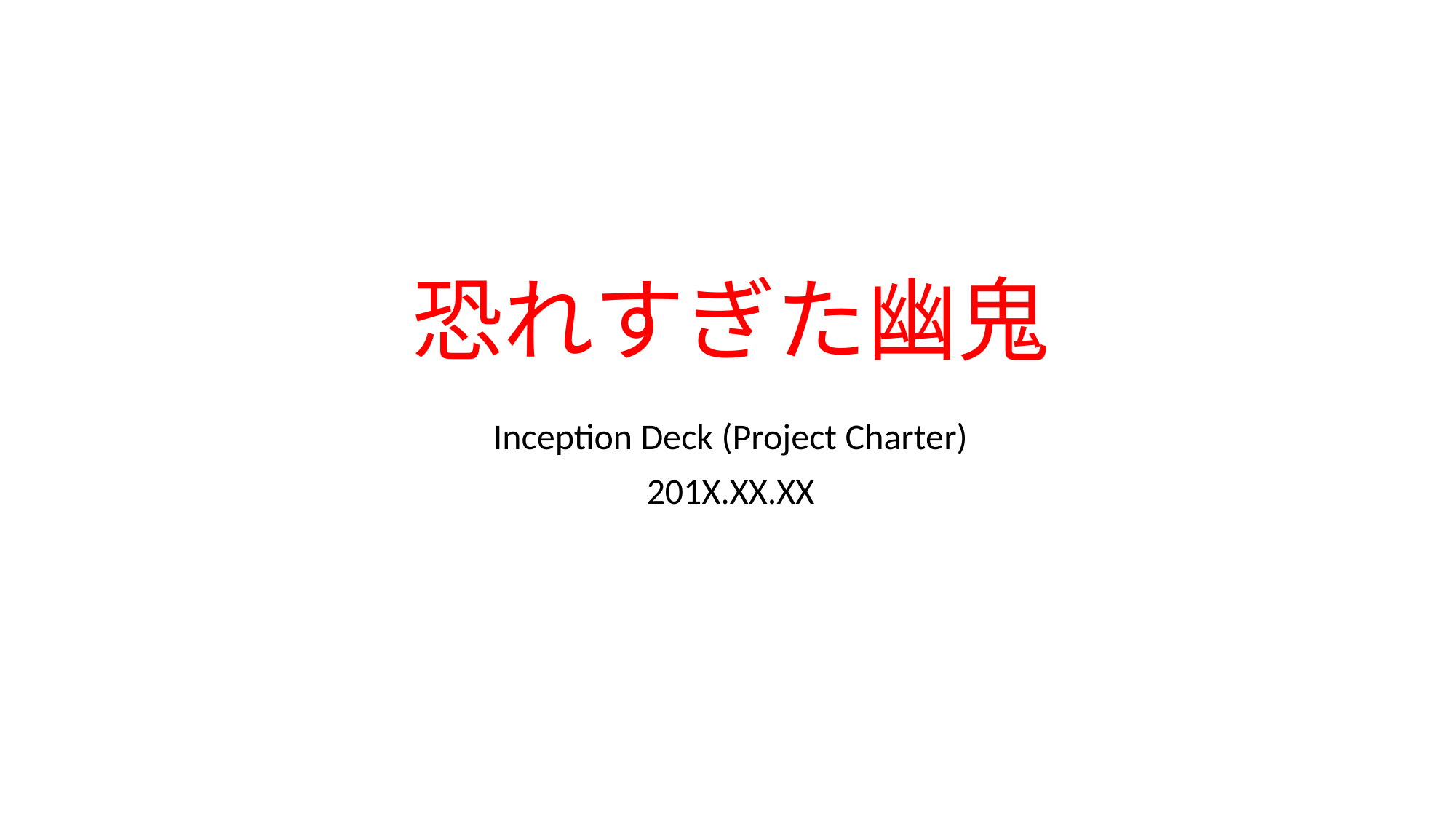

# 恐れすぎた幽鬼
Inception Deck (Project Charter)
201X.XX.XX